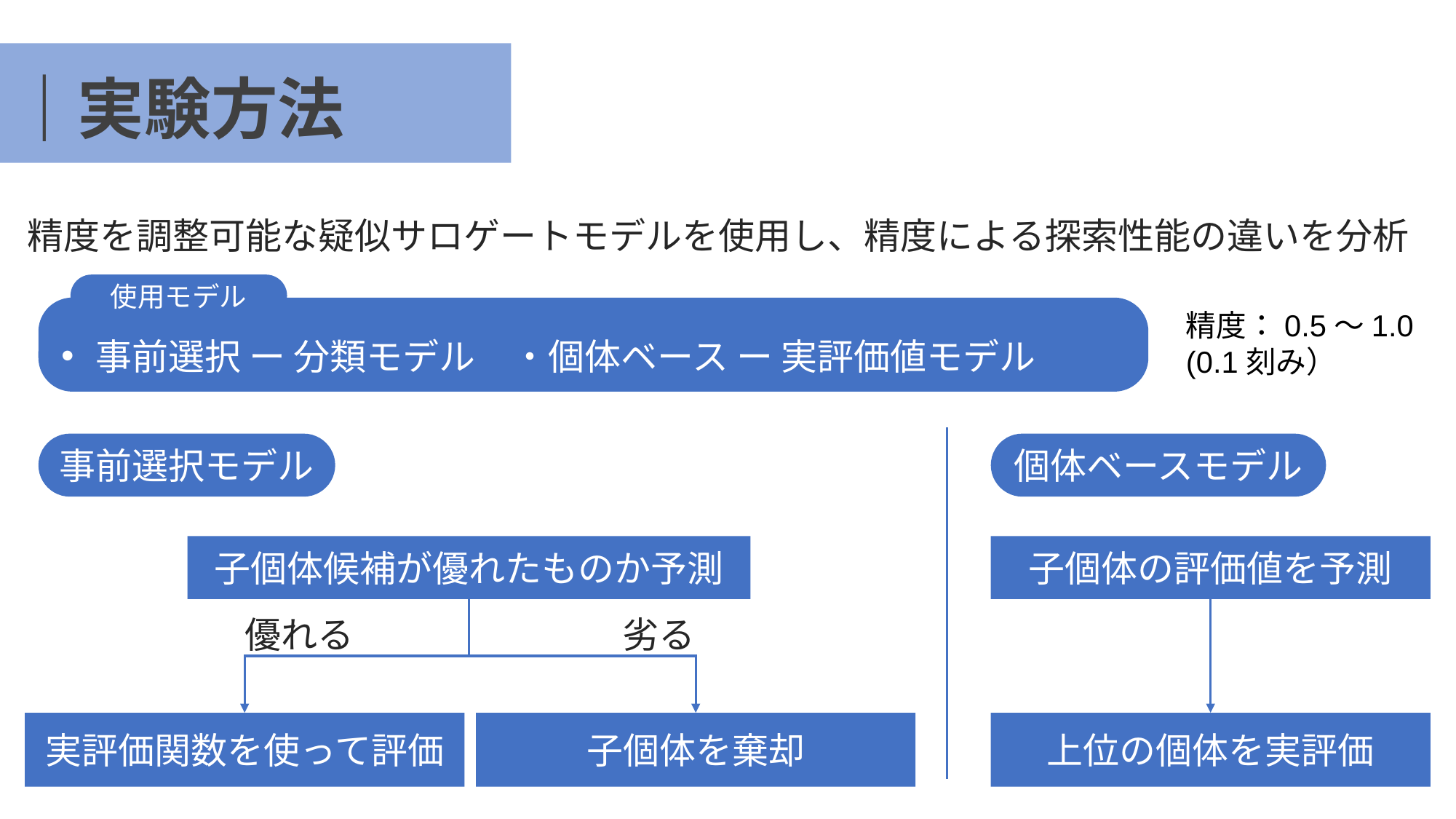

# ｜実験方法
精度を調整可能な疑似サロゲートモデルを使用し、精度による探索性能の違いを分析
使用モデル
事前選択 ー 分類モデル　・個体ベース ー 実評価値モデル
精度：0.5〜1.0
(0.1刻み）
個体ベースモデル
事前選択モデル
子個体候補が優れたものか予測
子個体の評価値を予測
優れる
劣る
実評価関数を使って評価
子個体を棄却
上位の個体を実評価